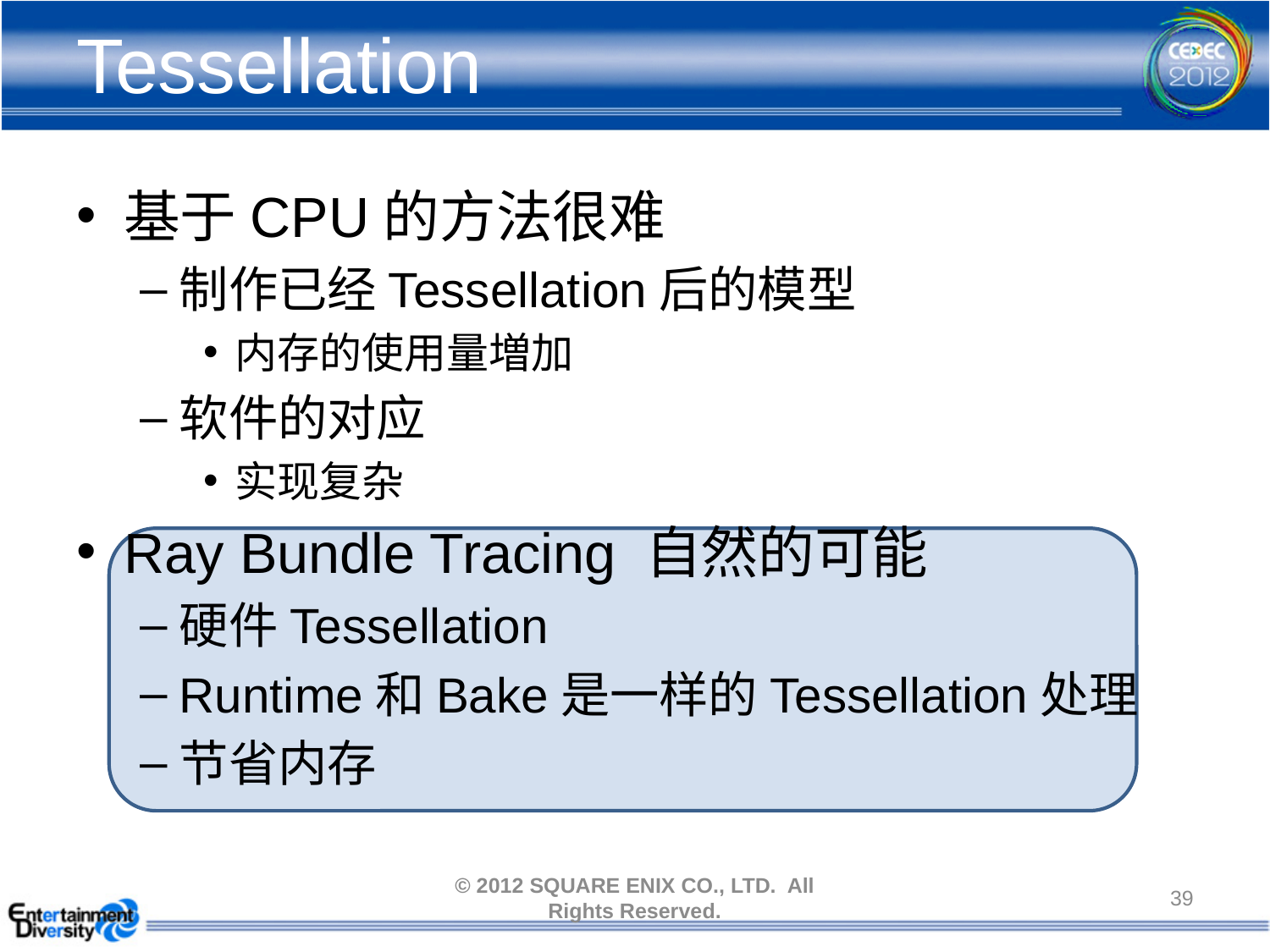

# Tessellation
基于CPU的方法很难
制作已经Tessellation后的模型
内存的使用量増加
软件的对应
实现复杂
Ray Bundle Tracing 自然的可能
硬件Tessellation
Runtime和Bake是一样的Tessellation处理
节省内存

© 2012 SQUARE ENIX CO., LTD.  All Rights Reserved.
39